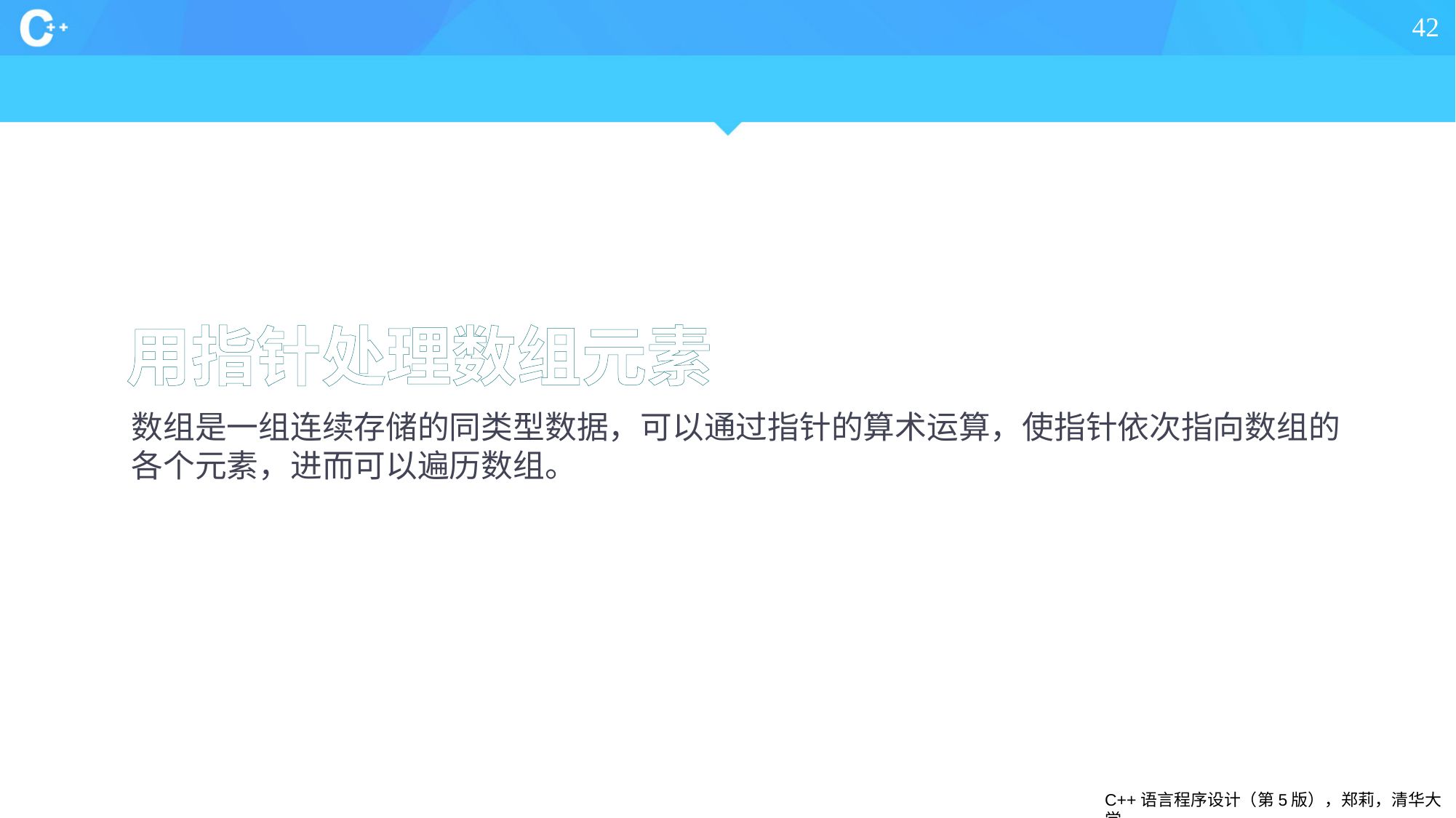

42
# 用指针处理数组元素
数组是一组连续存储的同类型数据，可以通过指针的算术运算，使指针依次指向数组的各个元素，进而可以遍历数组。